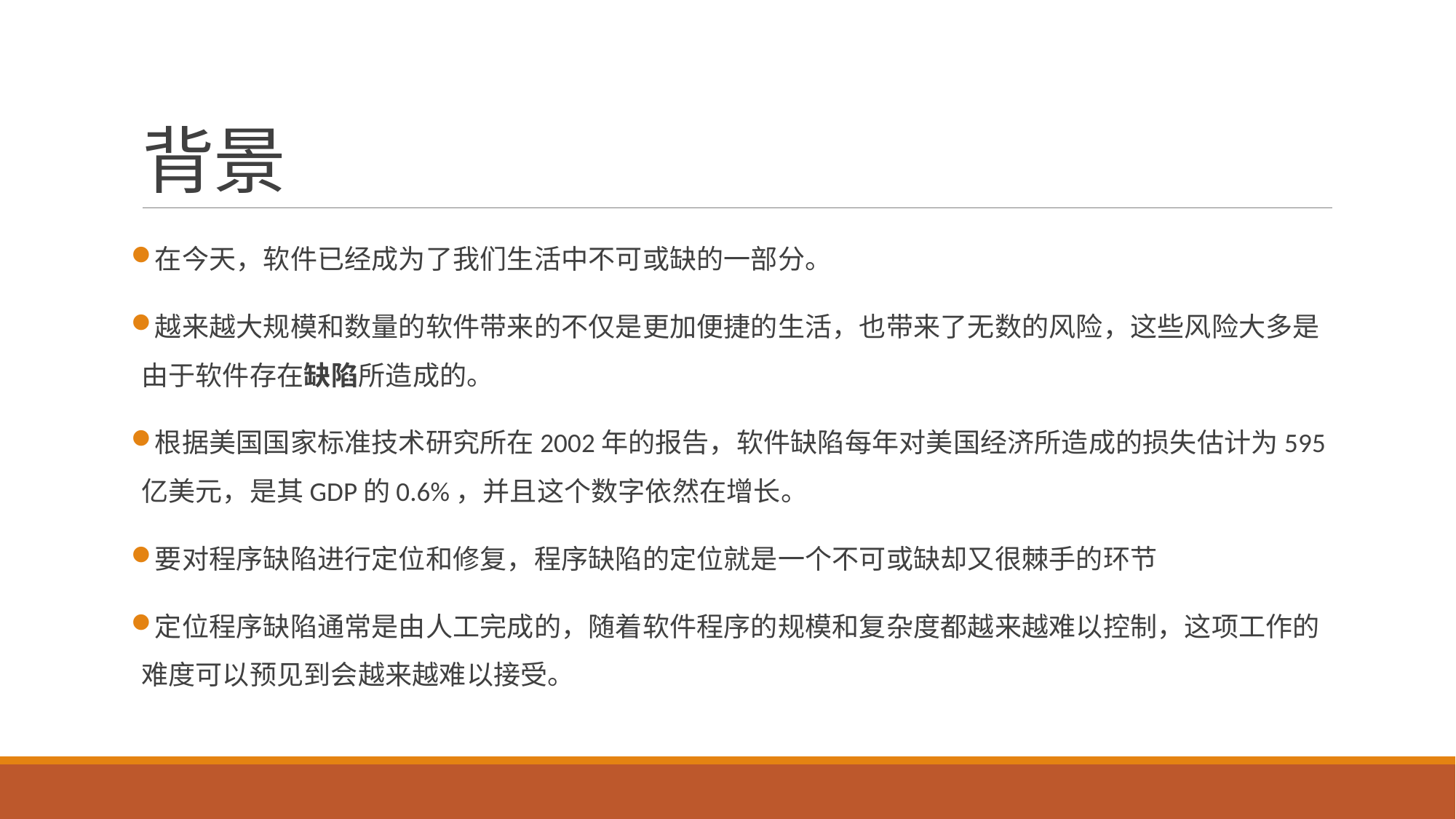

# 背景
在今天，软件已经成为了我们生活中不可或缺的一部分。
越来越大规模和数量的软件带来的不仅是更加便捷的生活，也带来了无数的风险，这些风险大多是由于软件存在缺陷所造成的。
根据美国国家标准技术研究所在2002年的报告，软件缺陷每年对美国经济所造成的损失估计为595亿美元，是其GDP的0.6%，并且这个数字依然在增长。
要对程序缺陷进行定位和修复，程序缺陷的定位就是一个不可或缺却又很棘手的环节
定位程序缺陷通常是由人工完成的，随着软件程序的规模和复杂度都越来越难以控制，这项工作的难度可以预见到会越来越难以接受。